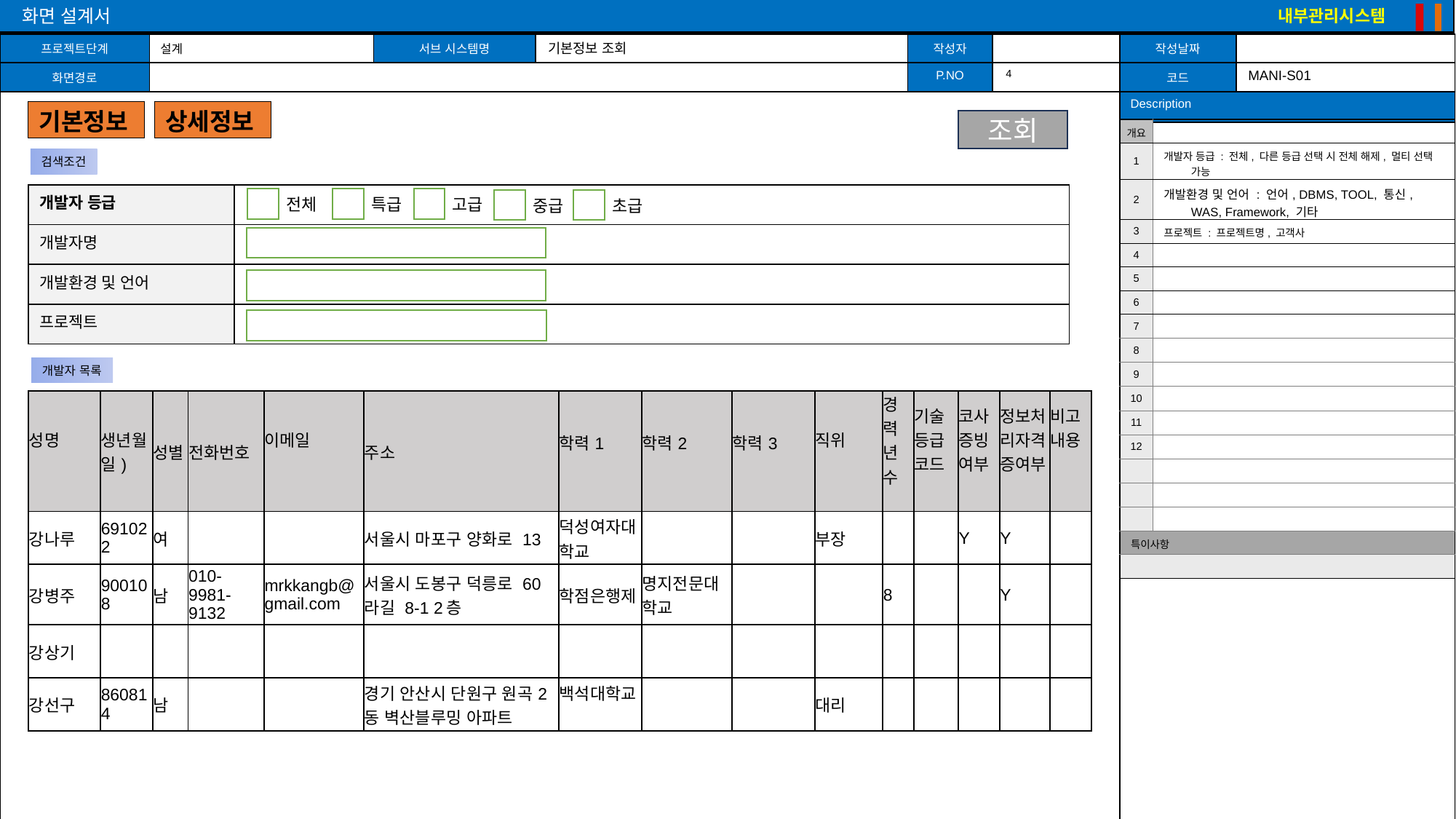

기본정보 조회
MANI-S01
기본정보
상세정보
조회
| 개요 |  |
| --- | --- |
| 1 | 개발자 등급 : 전체, 다른 등급 선택 시 전체 해제, 멀티 선택 가능 |
| 2 | 개발환경 및 언어 : 언어, DBMS, TOOL, 통신, WAS, Framework, 기타 |
| 3 | 프로젝트 : 프로젝트명, 고객사 |
| 4 |  |
| 5 |  |
| 6 |  |
| 7 |  |
| 8 |  |
| 9 |  |
| 10 |  |
| 11 |  |
| 12 |  |
|  |  |
|  |  |
|  |  |
| 특이사항 |  |
|  |  |
검색조건
| 개발자 등급 |  |
| --- | --- |
| 개발자명 |  |
| 개발환경 및 언어 |  |
| 프로젝트 |  |

전체

특급

고급

중급

초급

개발자 목록
| 성명 | 생년월일) | 성별 | 전화번호 | 이메일 | 주소 | 학력1 | 학력2 | 학력3 | 직위 | 경력년수 | 기술등급코드 | 코사증빙여부 | 정보처리자격증여부 | 비고내용 |
| --- | --- | --- | --- | --- | --- | --- | --- | --- | --- | --- | --- | --- | --- | --- |
| 강나루 | 691022 | 여 |  |  | 서울시 마포구 양화로 13 | 덕성여자대학교 |  |  | 부장 |  |  | Y | Y |  |
| 강병주 | 900108 | 남 | 010-9981-9132 | mrkkangb@gmail.com | 서울시 도봉구 덕릉로 60라길 8-1 2층 | 학점은행제 | 명지전문대학교 |  |  | 8 |  |  | Y |  |
| 강상기 |  |  |  |  |  |  |  |  |  |  |  |  |  |  |
| 강선구 | 860814 | 남 |  |  | 경기 안산시 단원구 원곡2동 벽산블루밍 아파트 | 백석대학교 |  |  | 대리 |  |  |  |  |  |